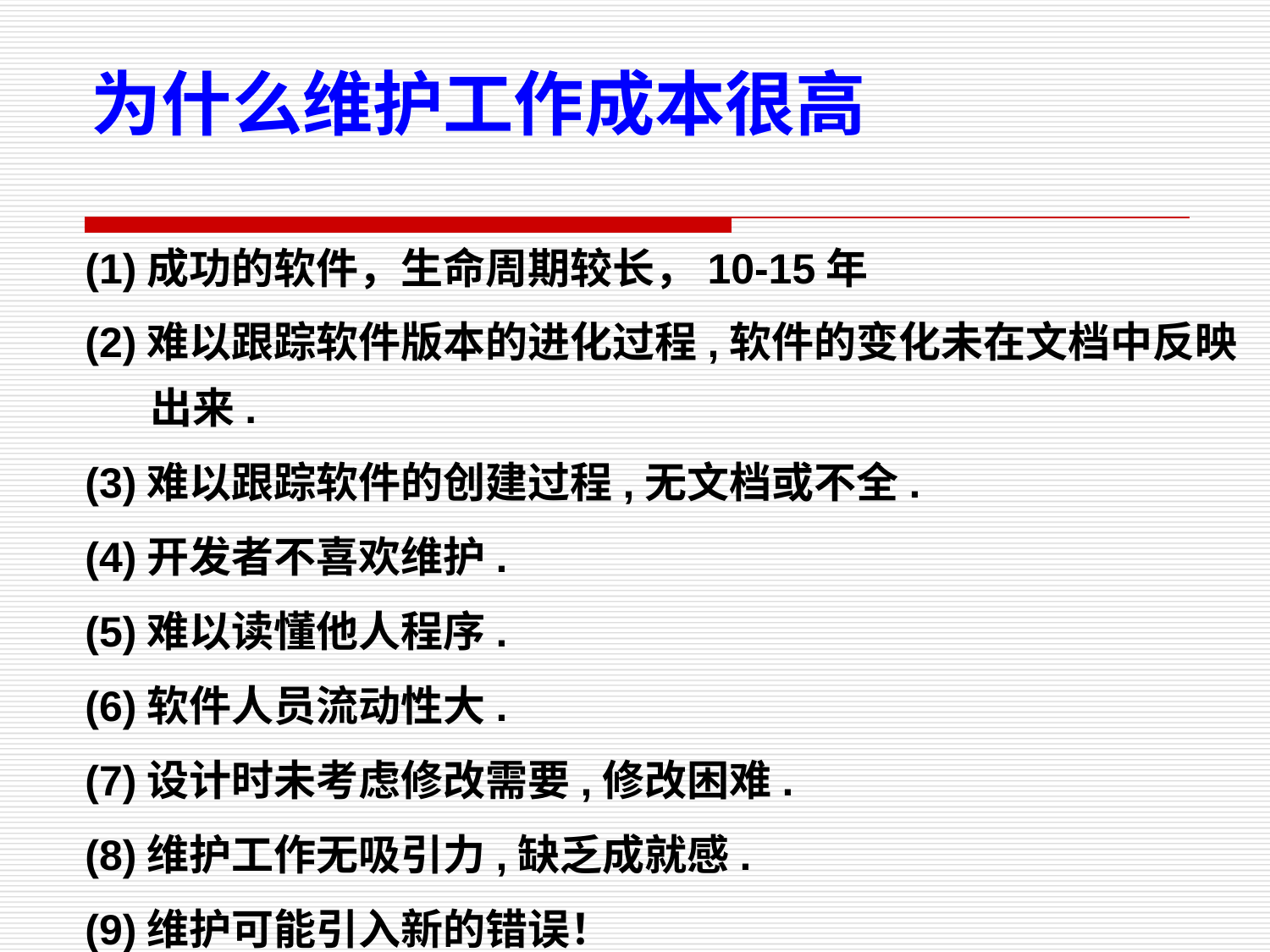

为什么维护工作成本很高
(1)成功的软件，生命周期较长，10-15年
(2)难以跟踪软件版本的进化过程,软件的变化未在文档中反映出来.
(3)难以跟踪软件的创建过程,无文档或不全.
(4)开发者不喜欢维护.
(5)难以读懂他人程序.
(6)软件人员流动性大.
(7)设计时未考虑修改需要,修改困难.
(8)维护工作无吸引力,缺乏成就感.
(9)维护可能引入新的错误！